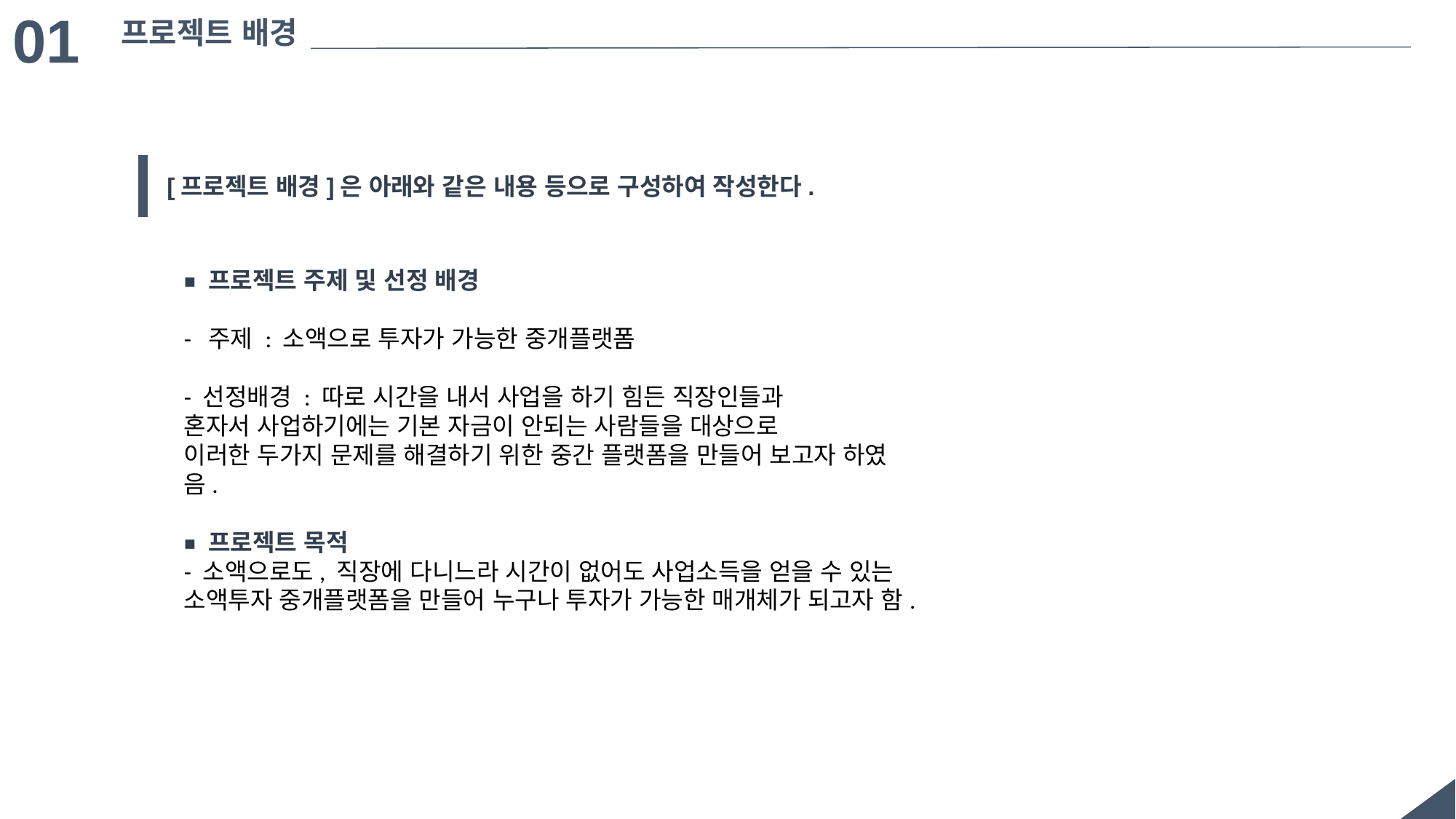

01
프로젝트 배경

[프로젝트 배경]은 아래와 같은 내용 등으로 구성하여 작성한다.
◾ 프로젝트 주제 및 선정 배경

-  주제 : 소액으로 투자가 가능한 중개플랫폼

- 선정배경 : 따로 시간을 내서 사업을 하기 힘든 직장인들과
혼자서 사업하기에는 기본 자금이 안되는 사람들을 대상으로
이러한 두가지 문제를 해결하기 위한 중간 플랫폼을 만들어 보고자 하였음.

◾ 프로젝트 목적
- 소액으로도, 직장에 다니느라 시간이 없어도 사업소득을 얻을 수 있는 소액투자 중개플랫폼을 만들어 누구나 투자가 가능한 매개체가 되고자 함.